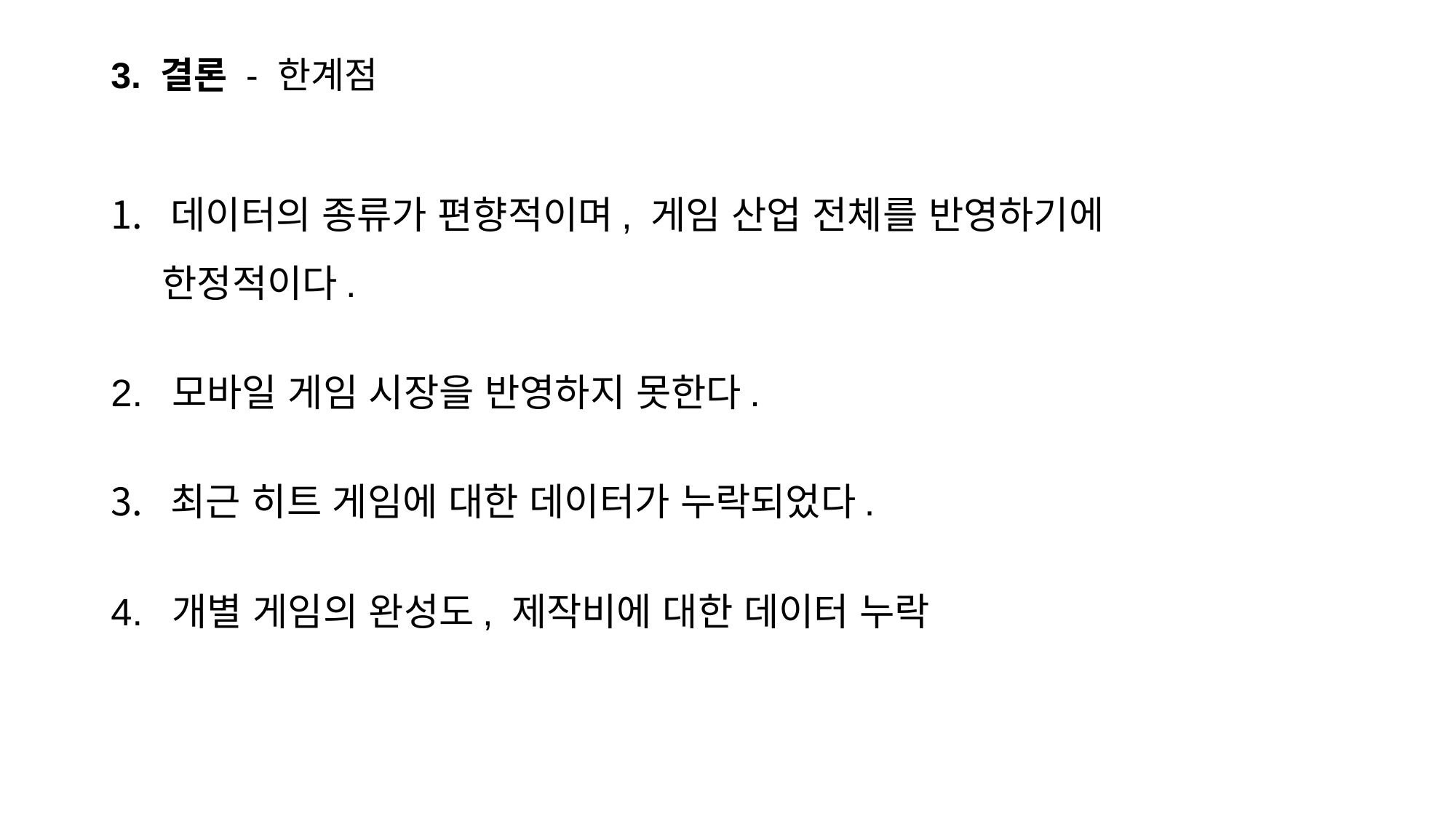

# 3. 결론 - 한계점
데이터의 종류가 편향적이며, 게임 산업 전체를 반영하기에
    한정적이다.

2.  모바일 게임 시장을 반영하지 못한다.

최근 히트 게임에 대한 데이터가 누락되었다.

4.  개별 게임의 완성도, 제작비에 대한 데이터 누락